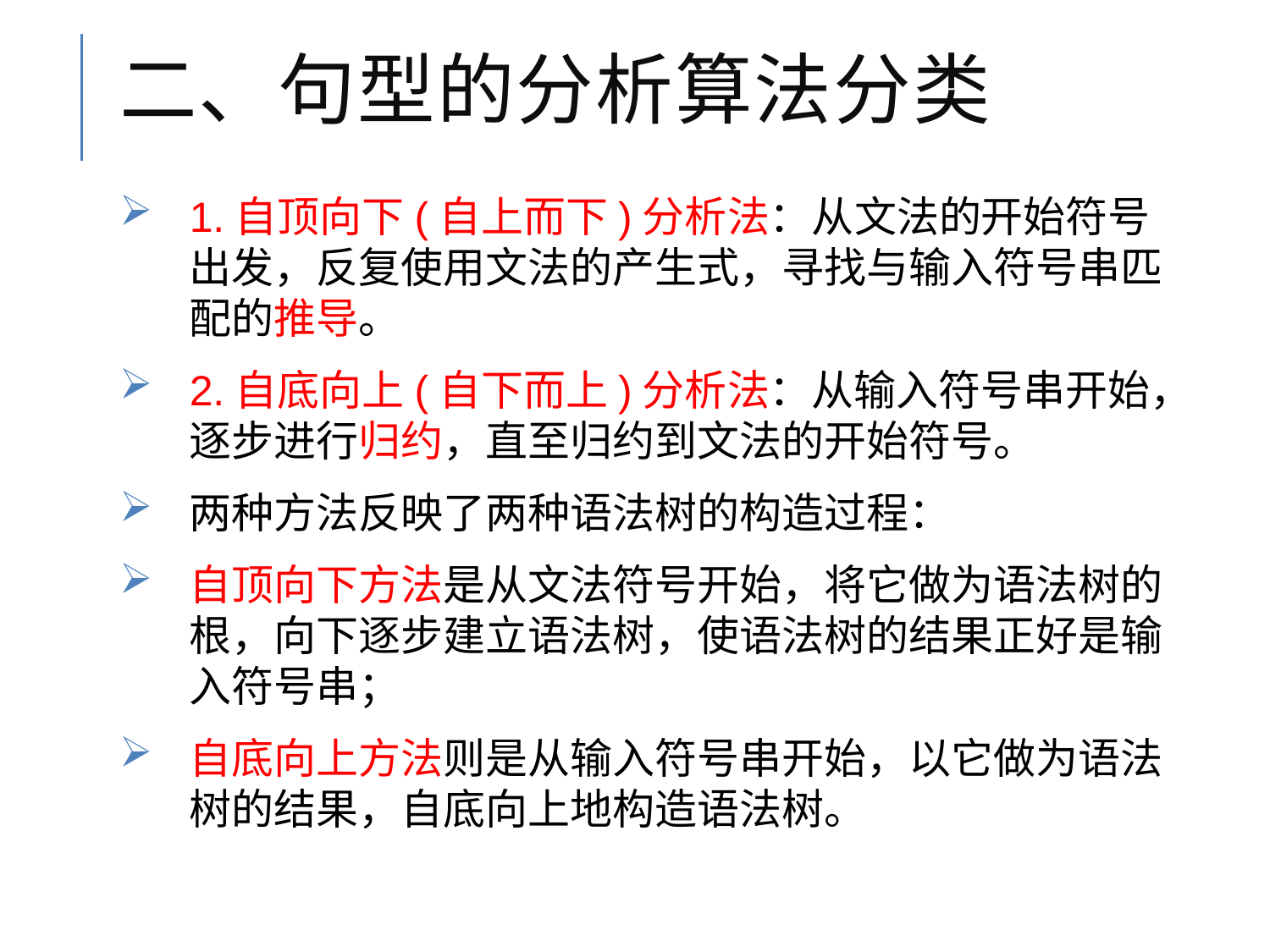

# 二、句型的分析算法分类
1.自顶向下(自上而下)分析法：从文法的开始符号出发，反复使用文法的产生式，寻找与输入符号串匹配的推导。
2.自底向上(自下而上)分析法：从输入符号串开始，逐步进行归约，直至归约到文法的开始符号。
两种方法反映了两种语法树的构造过程：
自顶向下方法是从文法符号开始，将它做为语法树的根，向下逐步建立语法树，使语法树的结果正好是输入符号串；
自底向上方法则是从输入符号串开始，以它做为语法树的结果，自底向上地构造语法树。
58